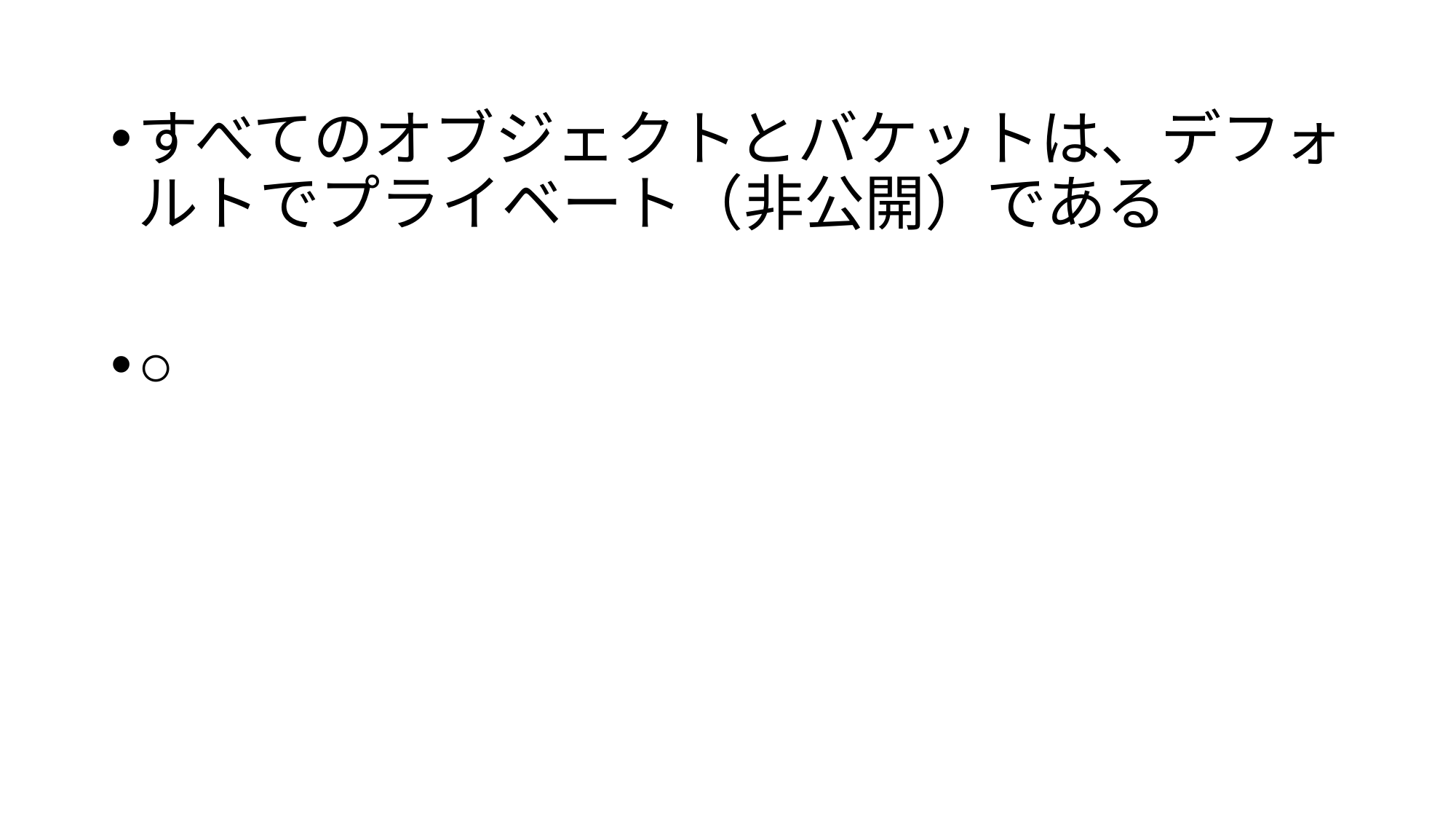

すべてのオブジェクトとバケットは、デフォルトでプライベート（非公開）である

○